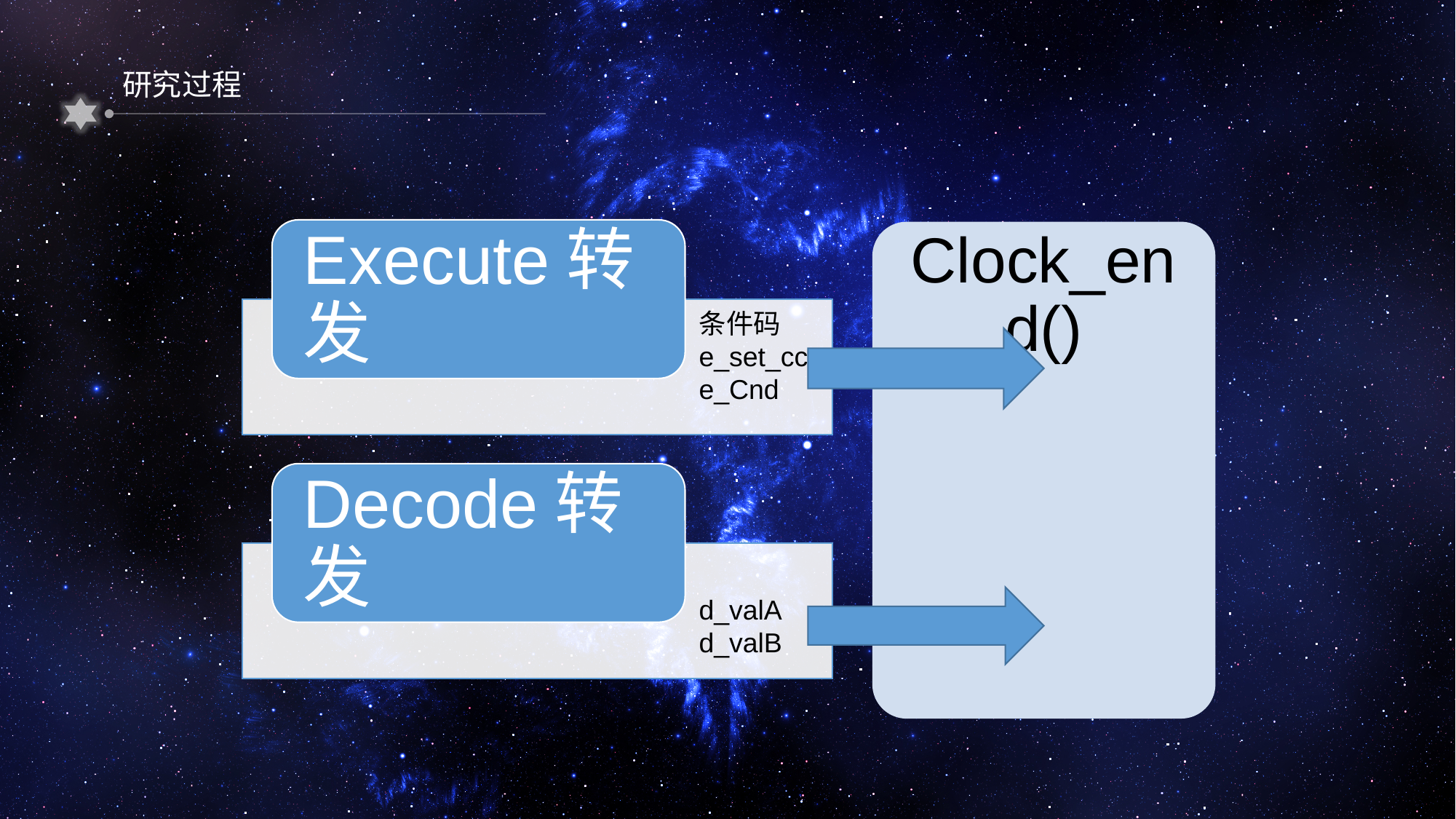

研究过程
Execute转发
Decode转发
Clock_end()
条件码
e_set_cc
e_Cnd

d_valA
d_valB